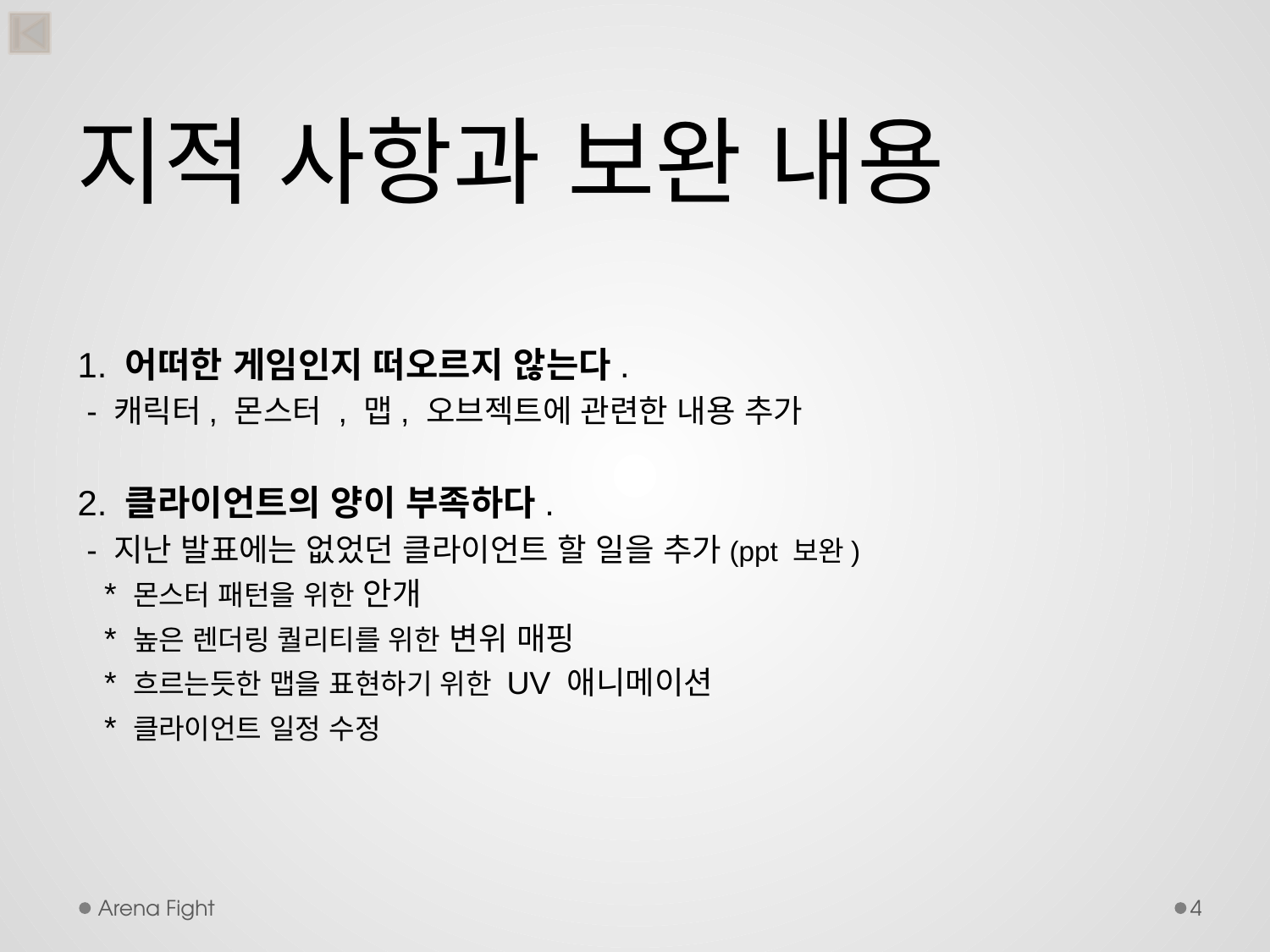

# 지적 사항과 보완 내용

1. 어떠한 게임인지 떠오르지 않는다.
 - 캐릭터, 몬스터 , 맵, 오브젝트에 관련한 내용 추가

2. 클라이언트의 양이 부족하다.
 - 지난 발표에는 없었던 클라이언트 할 일을 추가(ppt 보완)
   * 몬스터 패턴을 위한 안개
   * 높은 렌더링 퀄리티를 위한 변위 매핑
   * 흐르는듯한 맵을 표현하기 위한 UV 애니메이션
   * 클라이언트 일정 수정

Arena Fight
4